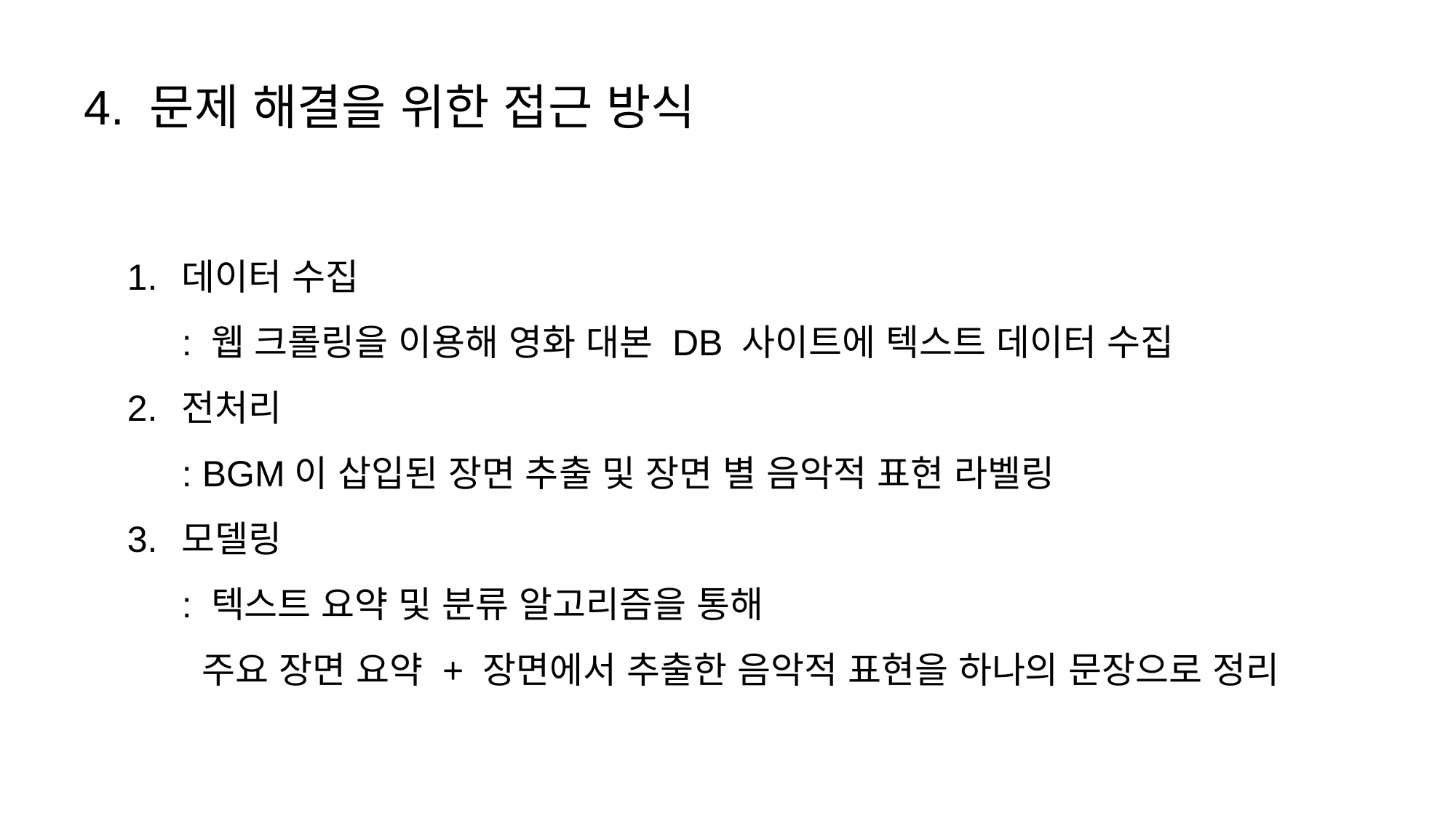

4. 문제 해결을 위한 접근 방식
데이터 수집
: 웹 크롤링을 이용해 영화 대본 DB 사이트에 텍스트 데이터 수집
전처리
: BGM이 삽입된 장면 추출 및 장면 별 음악적 표현 라벨링
모델링
: 텍스트 요약 및 분류 알고리즘을 통해
  주요 장면 요약 + 장면에서 추출한 음악적 표현을 하나의 문장으로 정리